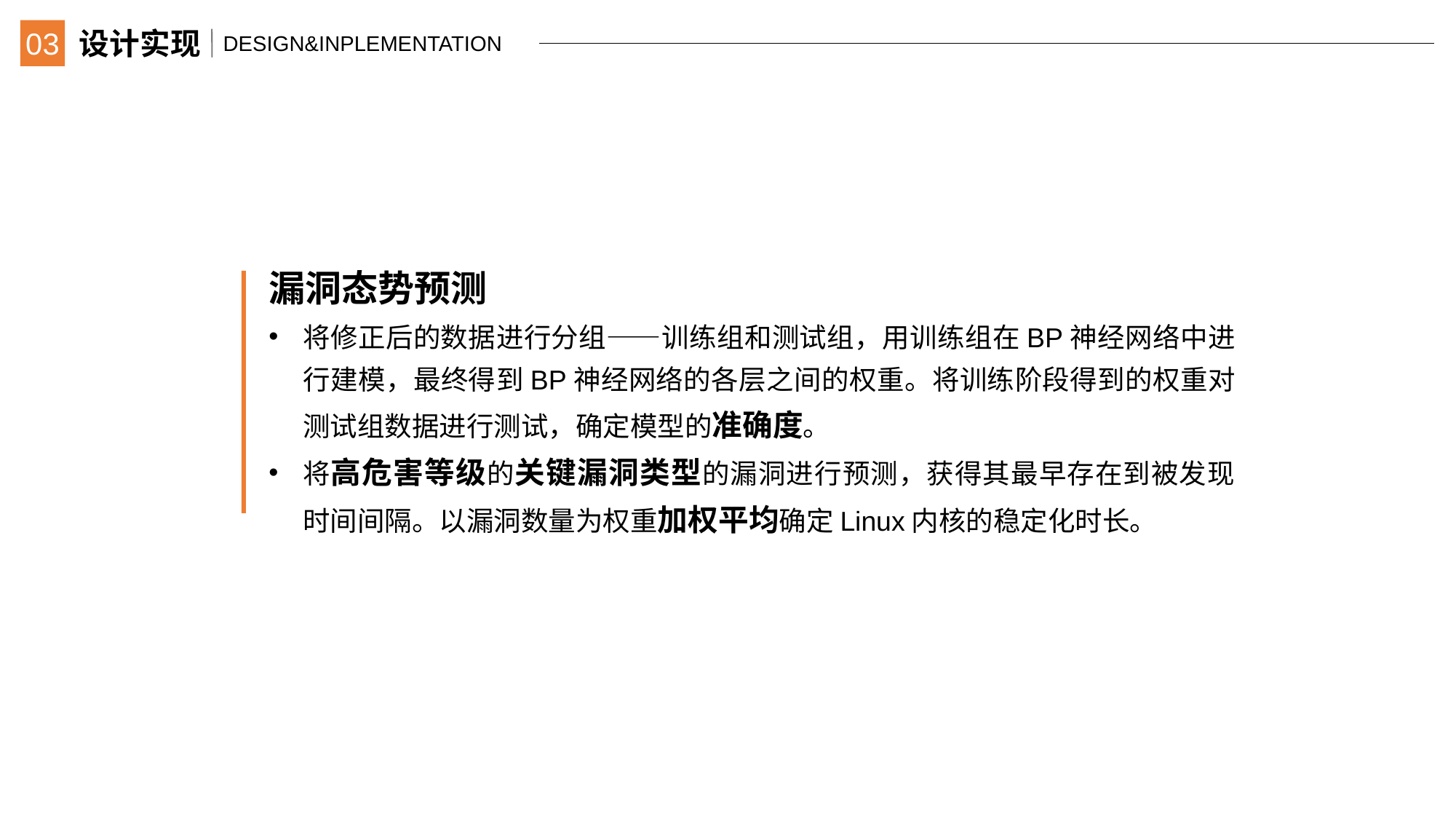

03
设计实现

DESIGN&INPLEMENTATION
漏洞态势预测

将修正后的数据进行分组——训练组和测试组，用训练组在BP神经网络中进行建模，最终得到BP神经网络的各层之间的权重。将训练阶段得到的权重对测试组数据进行测试，确定模型的准确度。
将高危害等级的关键漏洞类型的漏洞进行预测，获得其最早存在到被发现时间间隔。以漏洞数量为权重加权平均确定Linux内核的稳定化时长。